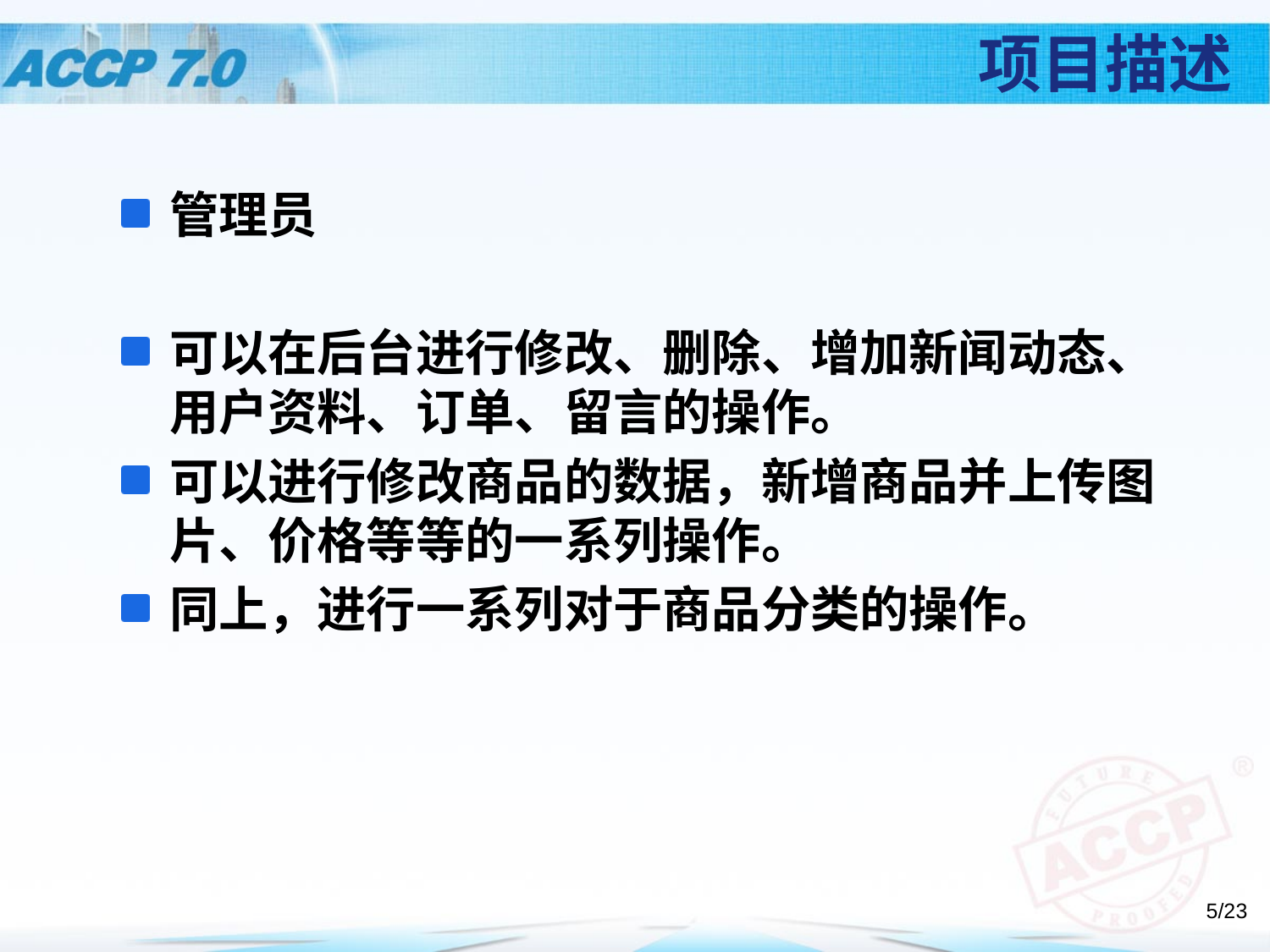

# 项目描述
管理员

可以在后台进行修改、删除、增加新闻动态、用户资料、订单、留言的操作。
可以进行修改商品的数据，新增商品并上传图片、价格等等的一系列操作。
同上，进行一系列对于商品分类的操作。
5/23